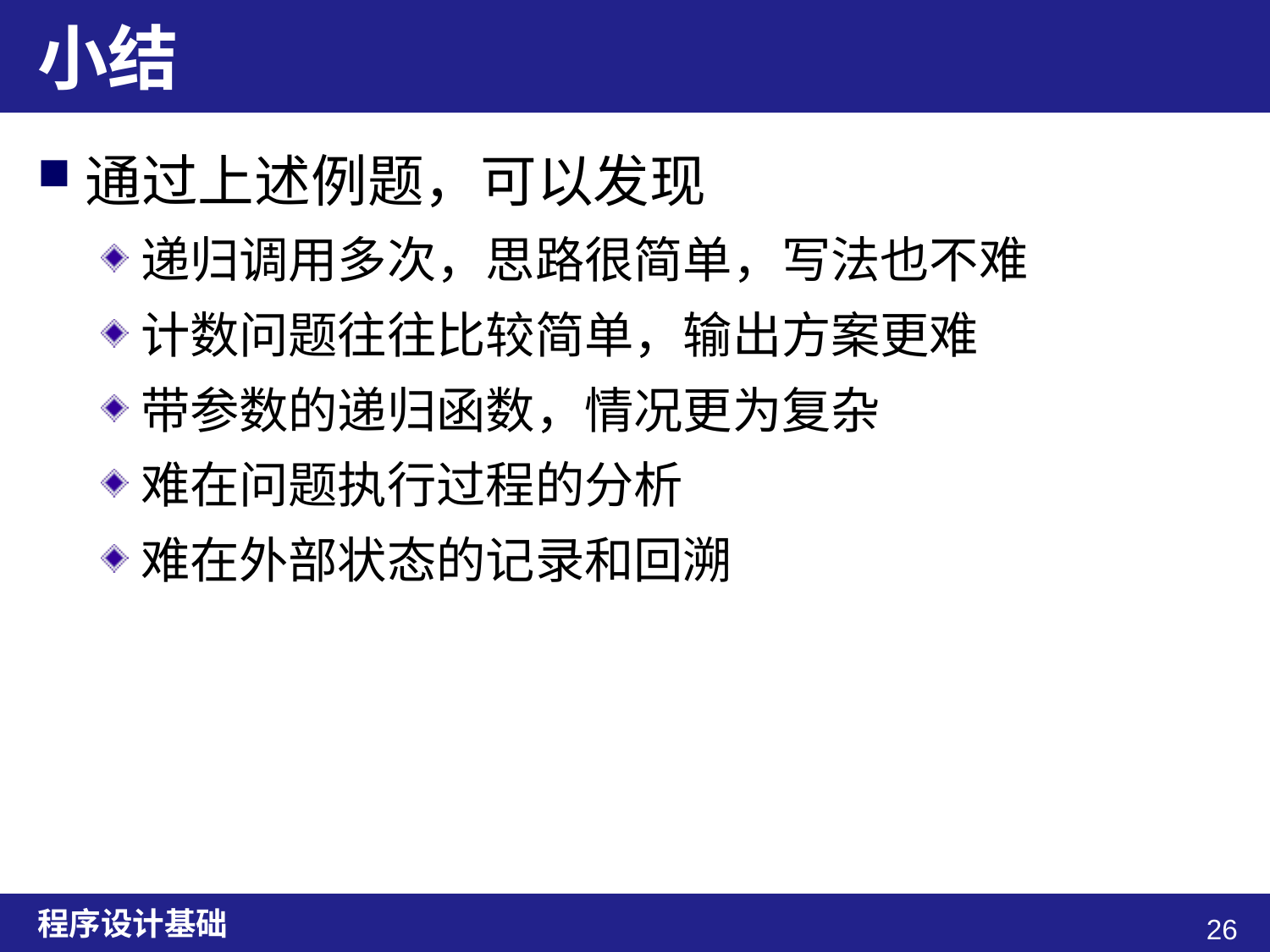

# 小结
通过上述例题，可以发现
递归调用多次，思路很简单，写法也不难
计数问题往往比较简单，输出方案更难
带参数的递归函数，情况更为复杂
难在问题执行过程的分析
难在外部状态的记录和回溯